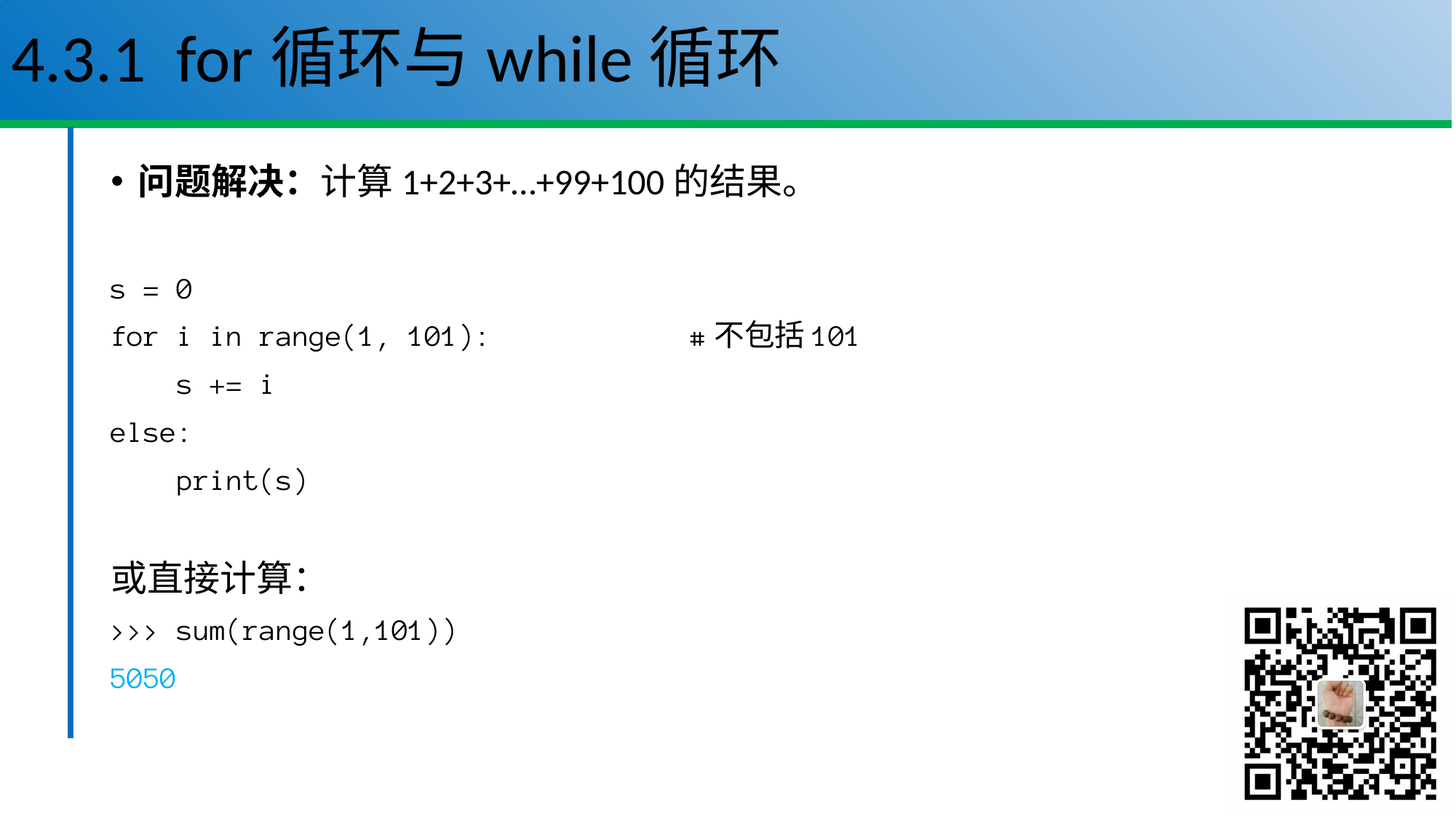

# 4.3.1  for循环与while循环
问题解决：计算1+2+3+…+99+100的结果。

s = 0
for i in range(1, 101):            #不包括101
    s += i
else:
    print(s)

或直接计算：
>>> sum(range(1,101))
5050
25